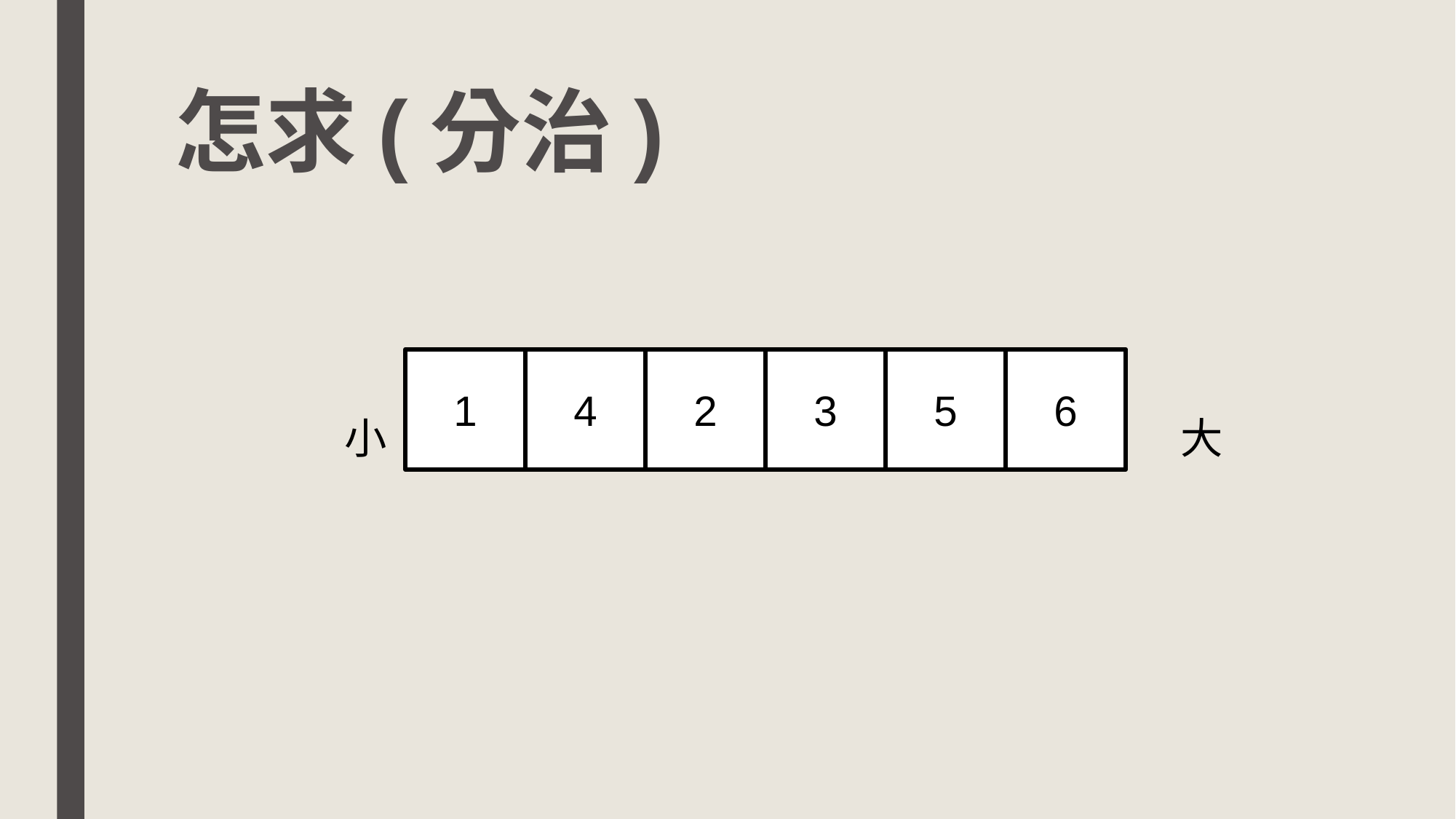

# 怎求(分治)
1
4
2
3
5
6
小
大